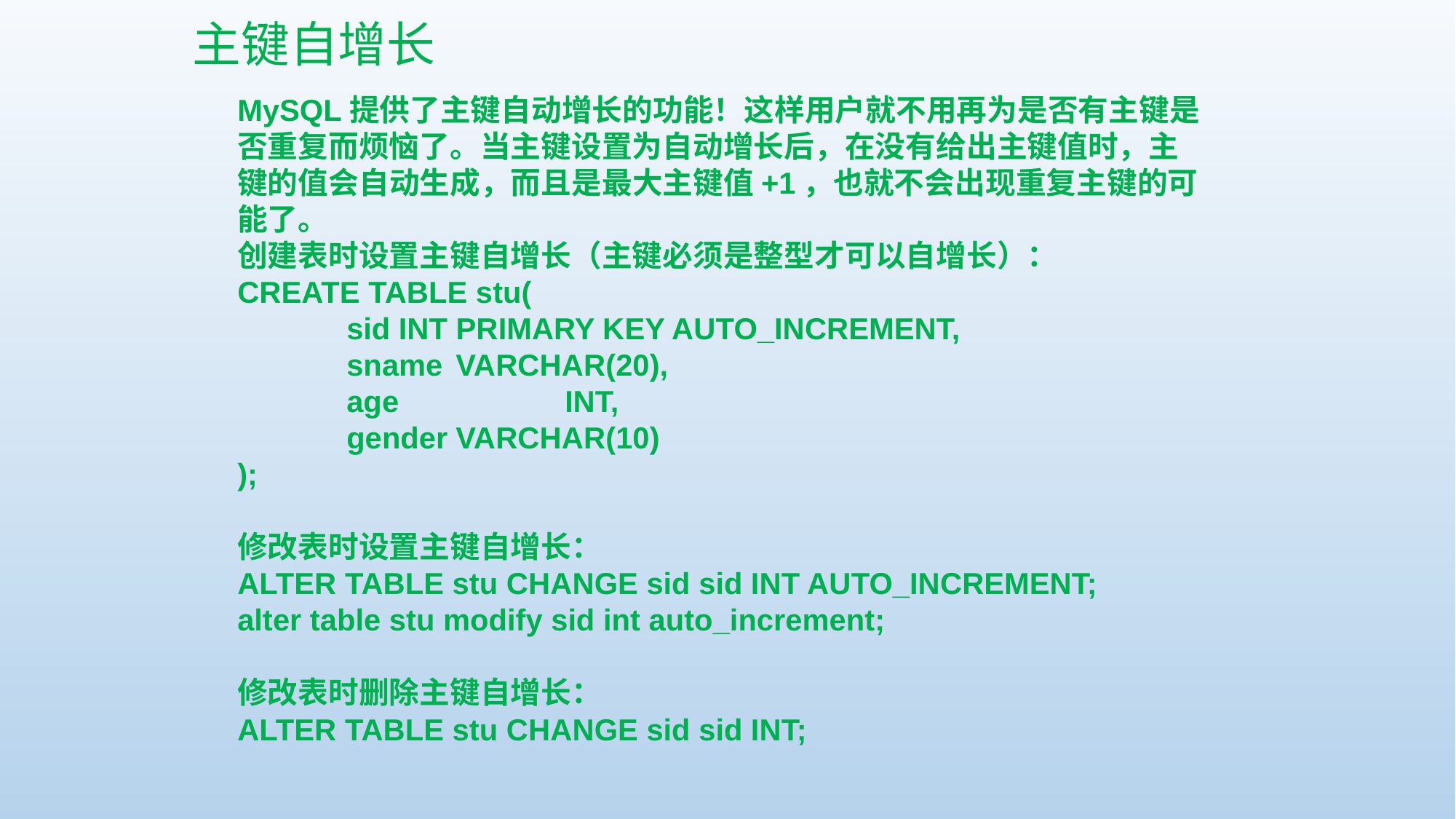

主键自增长
MySQL提供了主键自动增长的功能！这样用户就不用再为是否有主键是否重复而烦恼了。当主键设置为自动增长后，在没有给出主键值时，主键的值会自动生成，而且是最大主键值+1，也就不会出现重复主键的可能了。
创建表时设置主键自增长（主键必须是整型才可以自增长）：
CREATE TABLE stu(
	sid INT PRIMARY KEY AUTO_INCREMENT,
	sname	VARCHAR(20),
	age		INT,
	gender	VARCHAR(10)
);

修改表时设置主键自增长：
ALTER TABLE stu CHANGE sid sid INT AUTO_INCREMENT;
alter table stu modify sid int auto_increment;

修改表时删除主键自增长：
ALTER TABLE stu CHANGE sid sid INT;